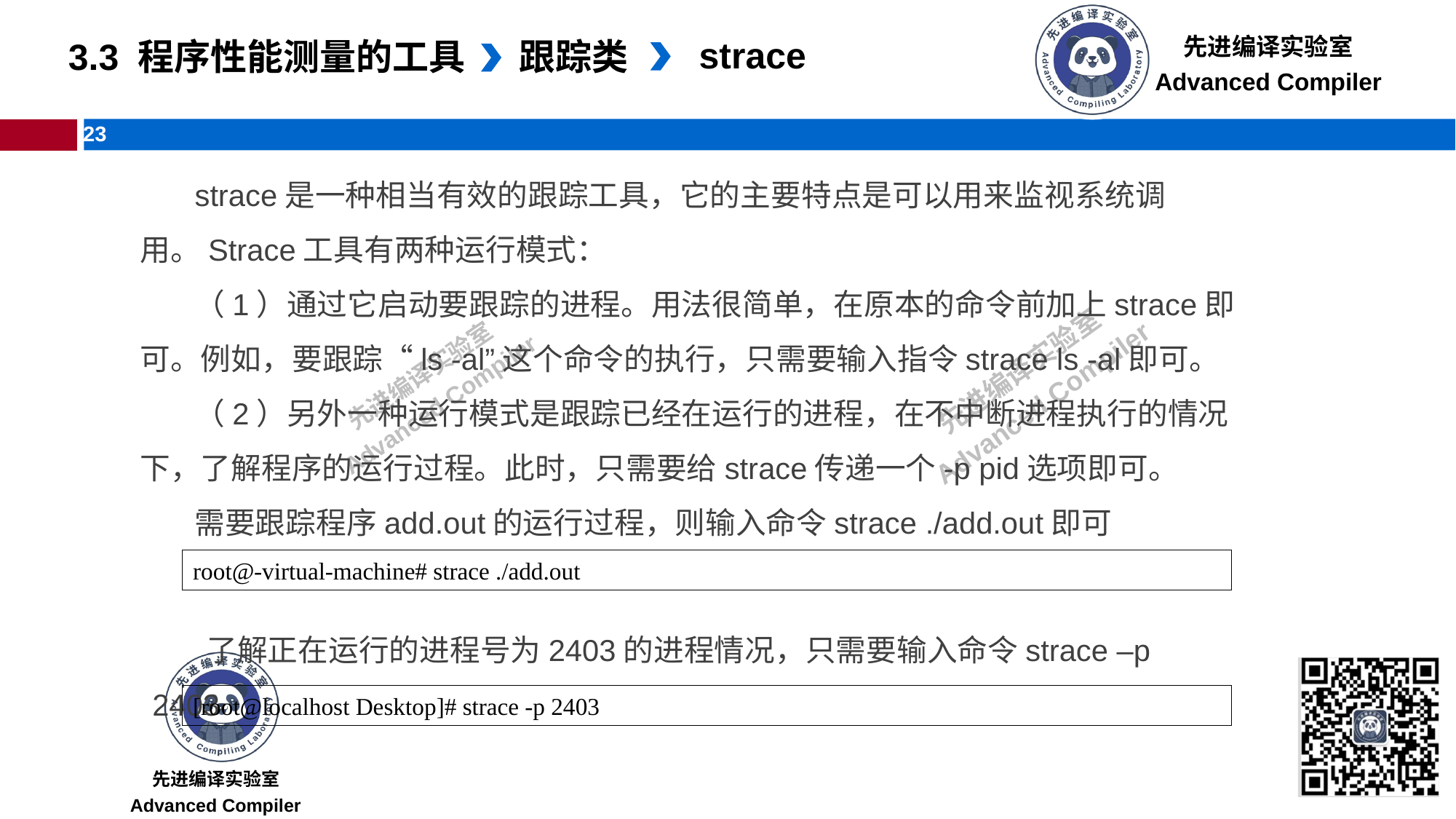

strace
3.3 程序性能测量的工具
跟踪类

strace是一种相当有效的跟踪工具，它的主要特点是可以用来监视系统调用。Strace工具有两种运行模式：
（1）通过它启动要跟踪的进程。用法很简单，在原本的命令前加上strace即可。例如，要跟踪“ls -al”这个命令的执行，只需要输入指令strace ls -al即可。
（2）另外一种运行模式是跟踪已经在运行的进程，在不中断进程执行的情况下，了解程序的运行过程。此时，只需要给strace传递一个-p pid选项即可。
需要跟踪程序add.out的运行过程，则输入命令strace ./add.out即可
root@-virtual-machine# strace ./add.out
了解正在运行的进程号为2403的进程情况，只需要输入命令strace –p 2403
[root@localhost Desktop]# strace -p 2403